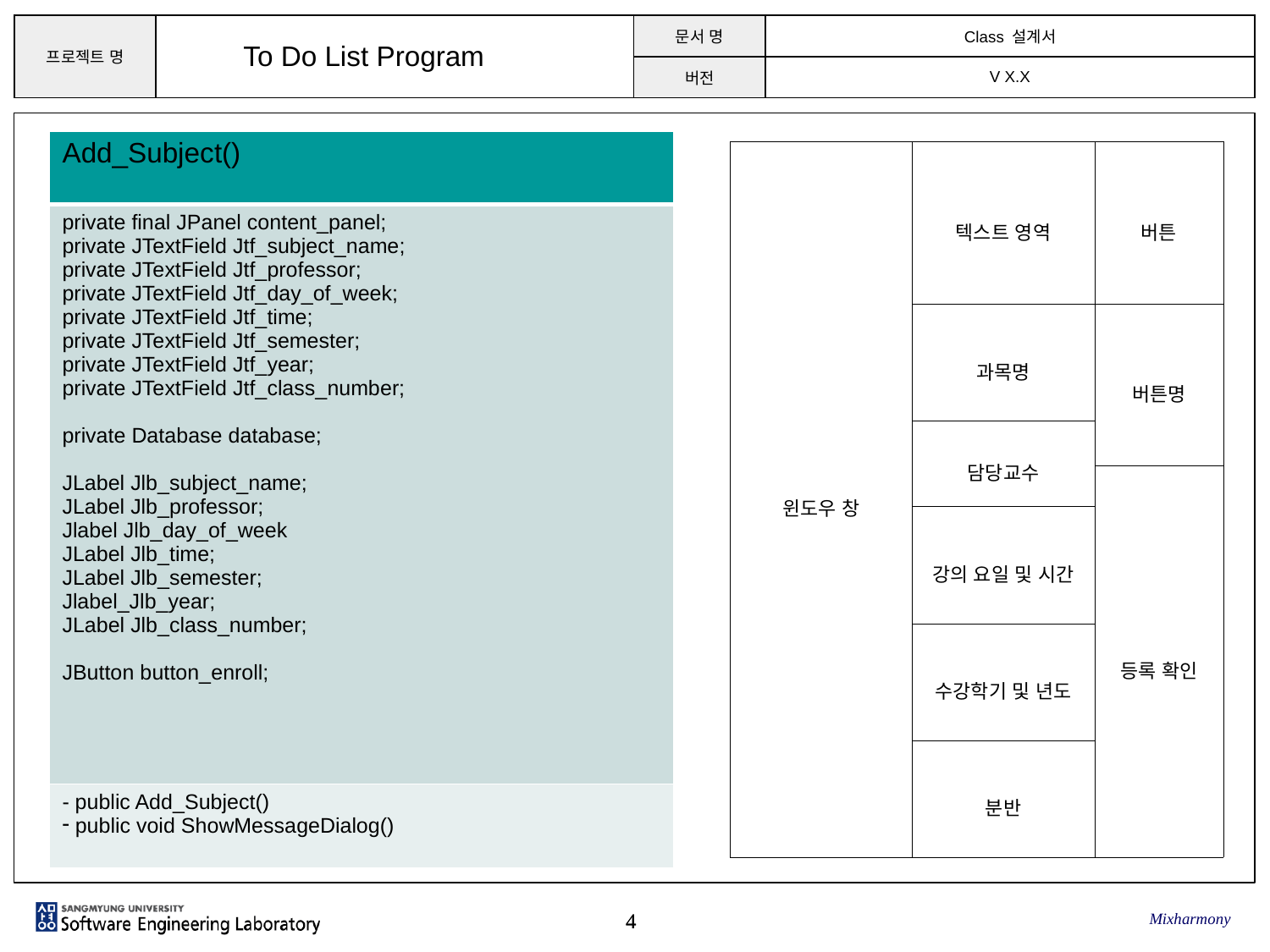

To Do List Program
| Add\_Subject() |
| --- |
| private final JPanel content\_panel; private JTextField Jtf\_subject\_name; private JTextField Jtf\_professor; private JTextField Jtf\_day\_of\_week; private JTextField Jtf\_time; private JTextField Jtf\_semester; private JTextField Jtf\_year; private JTextField Jtf\_class\_number; private Database database; JLabel Jlb\_subject\_name; JLabel Jlb\_professor; Jlabel Jlb\_day\_of\_week JLabel Jlb\_time; JLabel Jlb\_semester; Jlabel\_Jlb\_year; JLabel Jlb\_class\_number; JButton button\_enroll; |
| - public Add\_Subject() public void ShowMessageDialog() |
| 윈도우 창 | 텍스트 영역 | 버튼 |
| --- | --- | --- |
|  | 과목명 | 버튼명 |
|  | 담당교수 |  |
|  |  | 등록 확인 |
|  | 강의 요일 및 시간 |  |
|  | 수강학기 및 년도 |  |
|  | 분반 |  |
Mixharmony